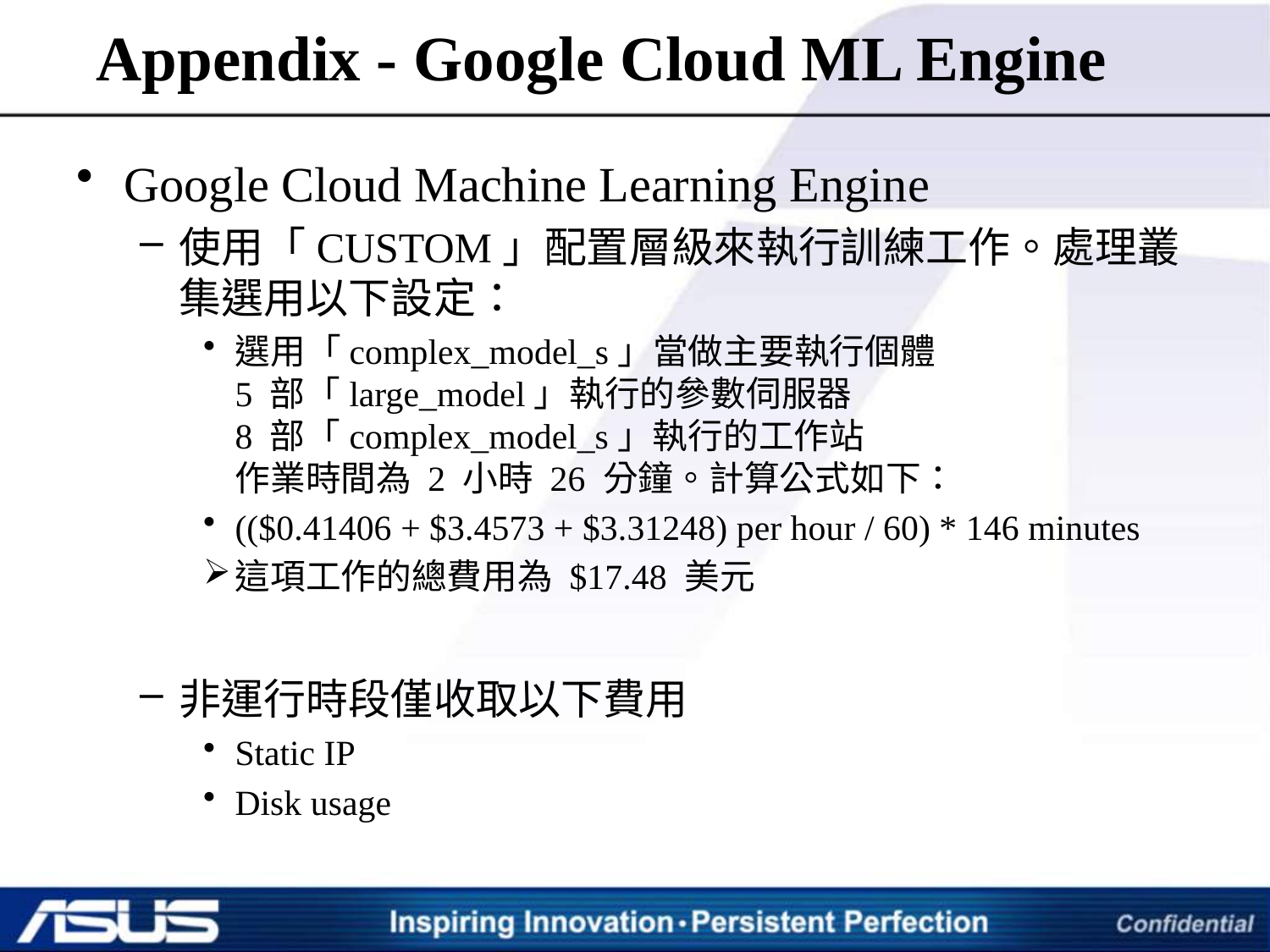

# Appendix - Google Cloud ML Engine
Google Cloud Machine Learning Engine
使用「CUSTOM」配置層級來執行訓練工作。處理叢集選用以下設定：
選用「complex_model_s」當做主要執行個體
5 部「large_model」執行的參數伺服器
8 部「complex_model_s」執行的工作站
作業時間為 2 小時 26 分鐘。計算公式如下：
(($0.41406 + $3.4573 + $3.31248) per hour / 60) * 146 minutes
這項工作的總費用為 $17.48 美元

非運行時段僅收取以下費用
Static IP
Disk usage